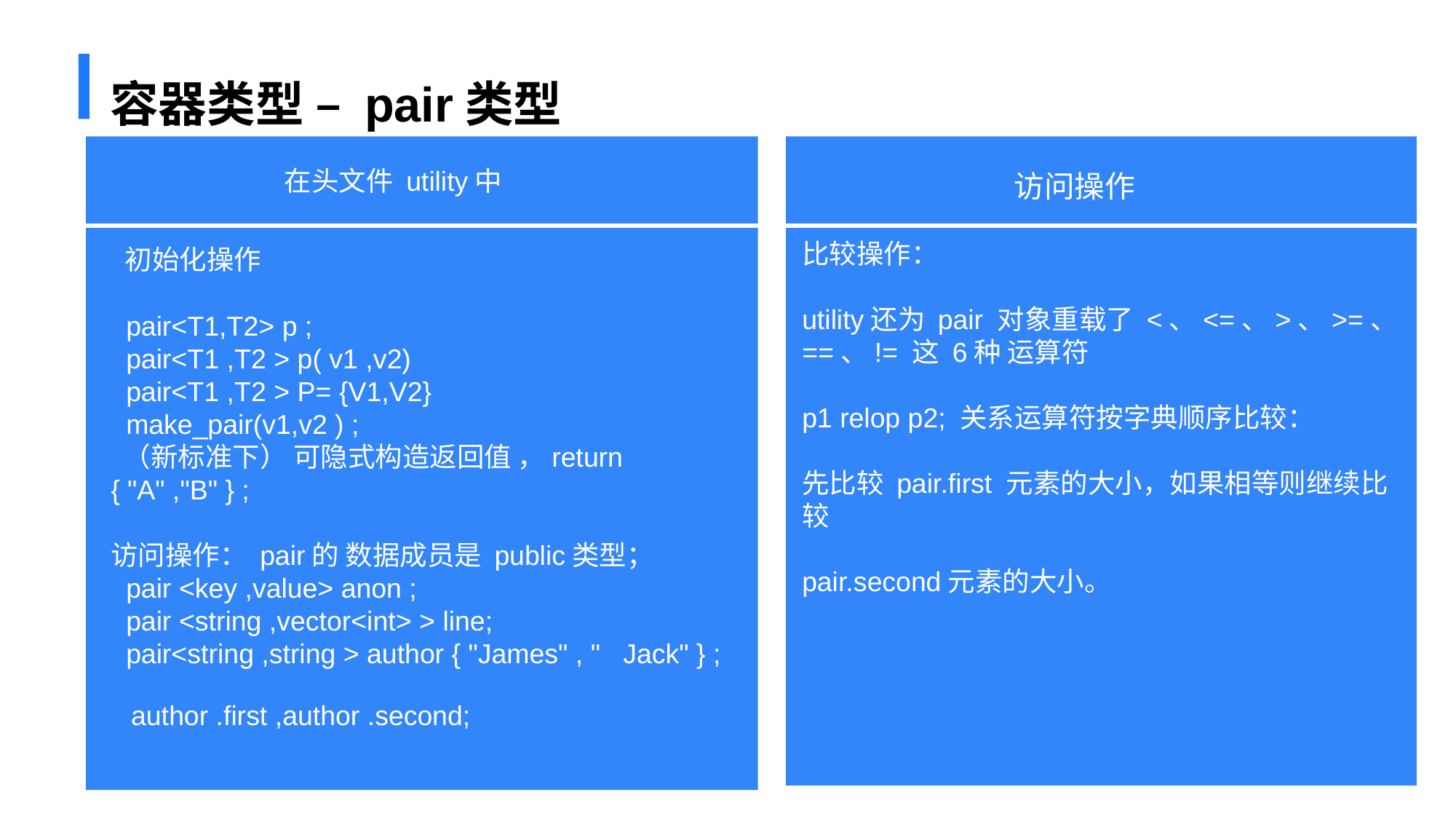

# 容器类型 – pair类型

访问操作

比较操作：

utility还为 pair 对象重载了 <、<=、>、>=、==、!= 这 6种 运算符

p1 relop p2; 关系运算符按字典顺序比较：

先比较 pair.first 元素的大小，如果相等则继续比较

pair.second元素的大小。

在头文件 utility中
网点重组
 初始化操作

  pair<T1,T2> p ;
  pair<T1 ,T2 > p( v1 ,v2)
  pair<T1 ,T2 > P= {V1,V2}
  make_pair(v1,v2 ) ;
 （新标准下） 可隐式构造返回值 ，return { "A" ,"B" } ;

访问操作： pair的 数据成员是 public类型；
  pair <key ,value> anon ;
  pair <string ,vector<int> > line;
  pair<string ,string > author { "James" , "   Jack" } ;

   author .first ,author .second;

责任到人，盘点经销商；分级管理，建立热点市场